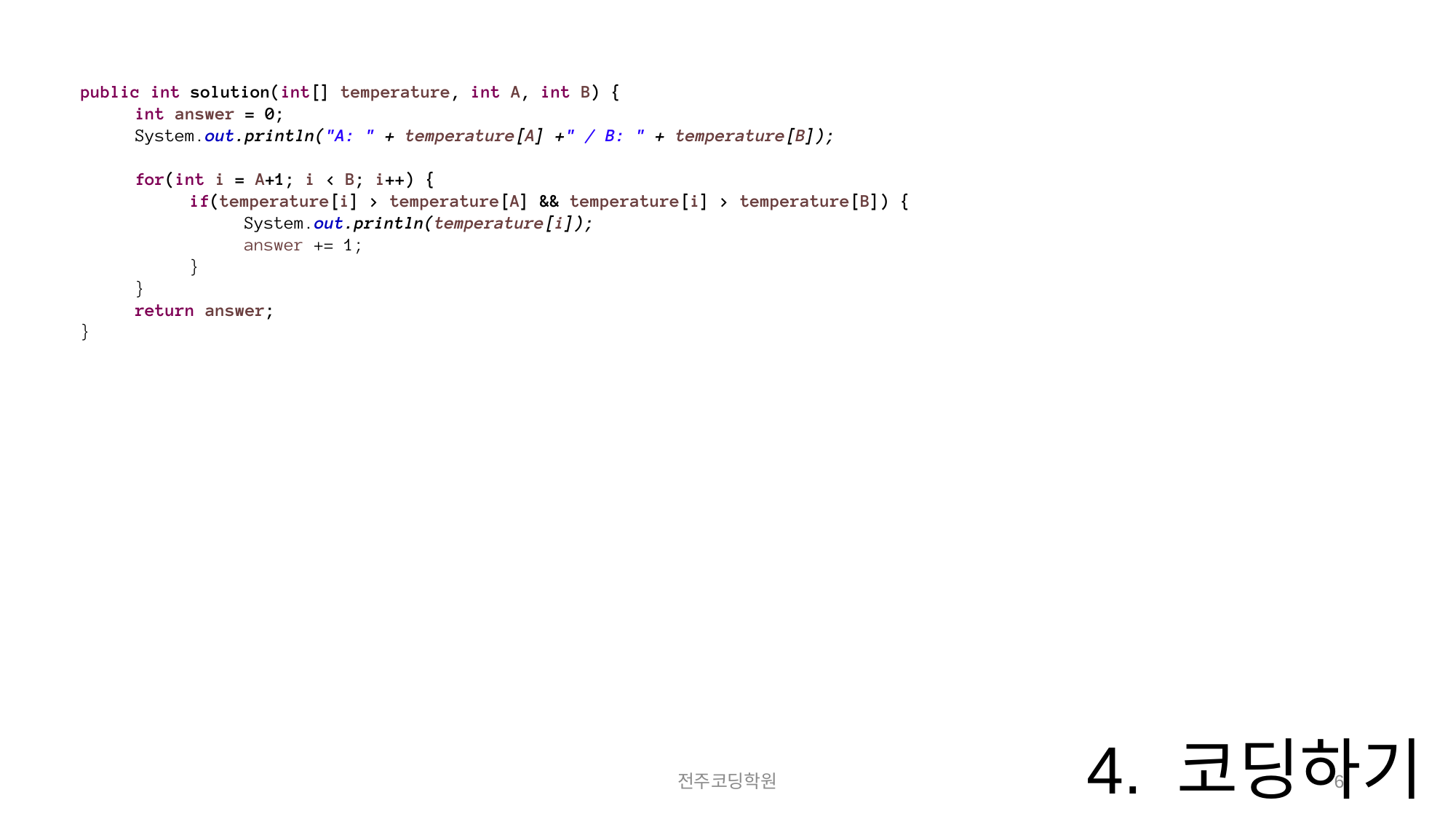

public int solution(int[] temperature, int A, int B) {
int answer = 0;
System.out.println("A: " + temperature[A] +" / B: " + temperature[B]);

for(int i = A+1; i < B; i++) {
if(temperature[i] > temperature[A] && temperature[i] > temperature[B]) {
System.out.println(temperature[i]);
answer += 1;
}
}
return answer;
}
# 4. 코딩하기
전주코딩학원
6